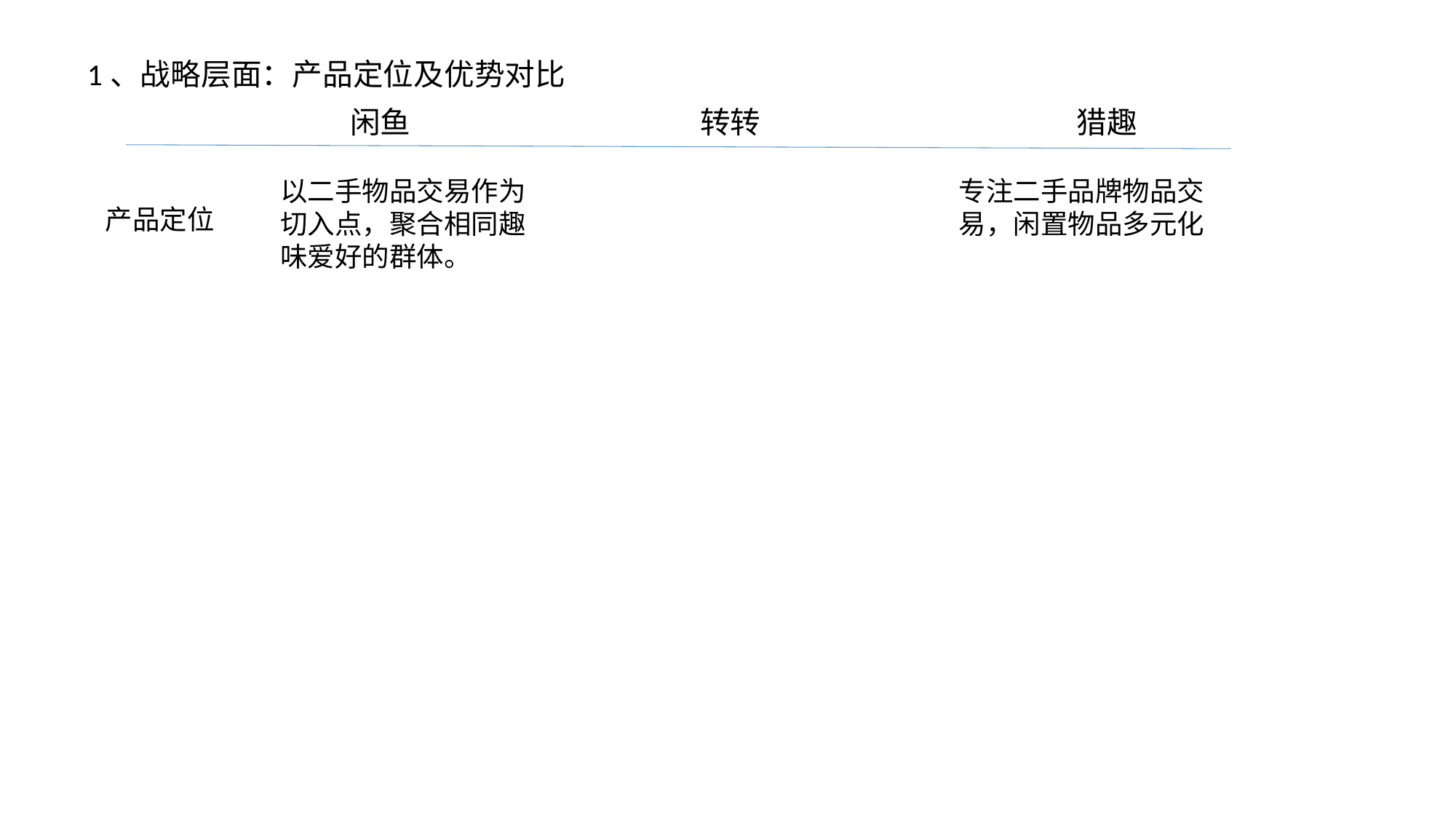

1、战略层面：产品定位及优势对比
                                      闲鱼                                           转转                                               猎趣
以二手物品交易作为切入点，聚合相同趣味爱好的群体。
专注二手品牌物品交易，闲置物品多元化
产品定位